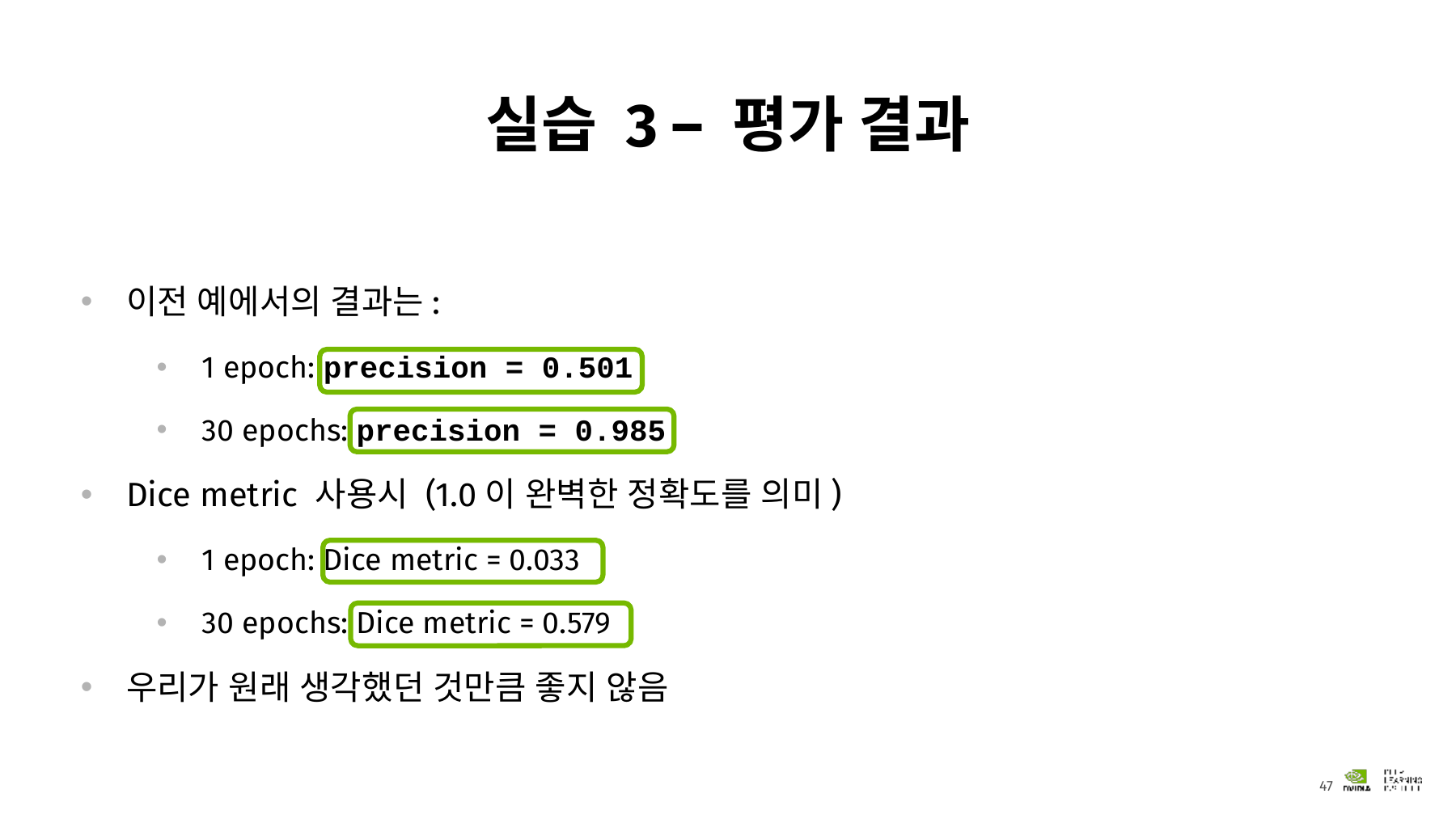

# 실습 3 – 평가 결과
이전 예에서의 결과는:
1 epoch: precision = 0.501
30 epochs: precision = 0.985
Dice metric 사용시 (1.0이 완벽한 정확도를 의미)
1 epoch: Dice metric = 0.033
30 epochs: Dice metric = 0.579
우리가 원래 생각했던 것만큼 좋지 않음